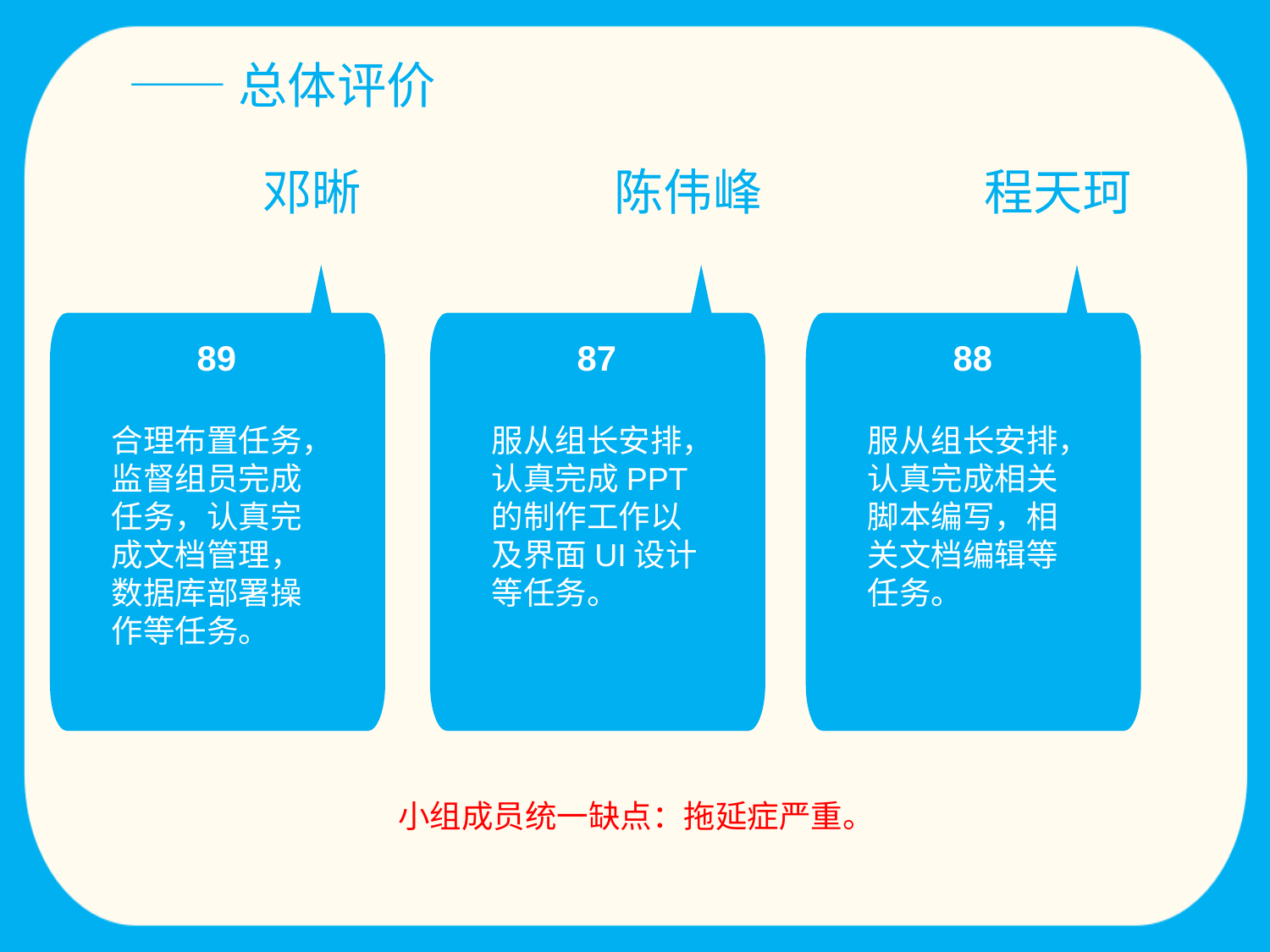

——总体评价
邓晰
陈伟峰
程天珂

89

合理布置任务，监督组员完成任务，认真完成文档管理，数据库部署操作等任务。

87

服从组长安排，认真完成PPT的制作工作以及界面UI设计等任务。

88

服从组长安排，认真完成相关脚本编写，相关文档编辑等任务。
小组成员统一缺点：拖延症严重。